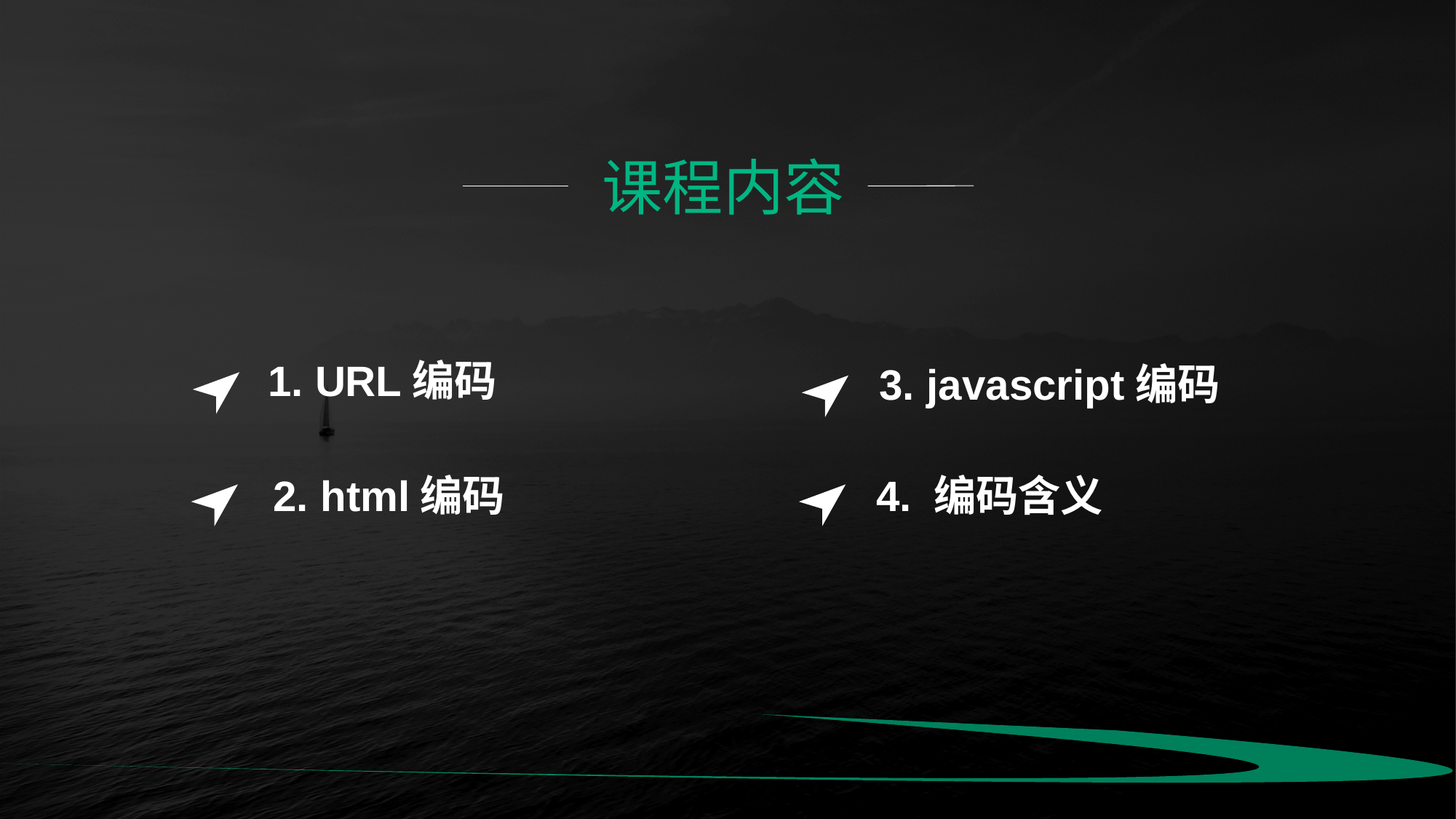

课程内容
1. URL编码

2. html编码

3. javascript编码

4. 编码含义